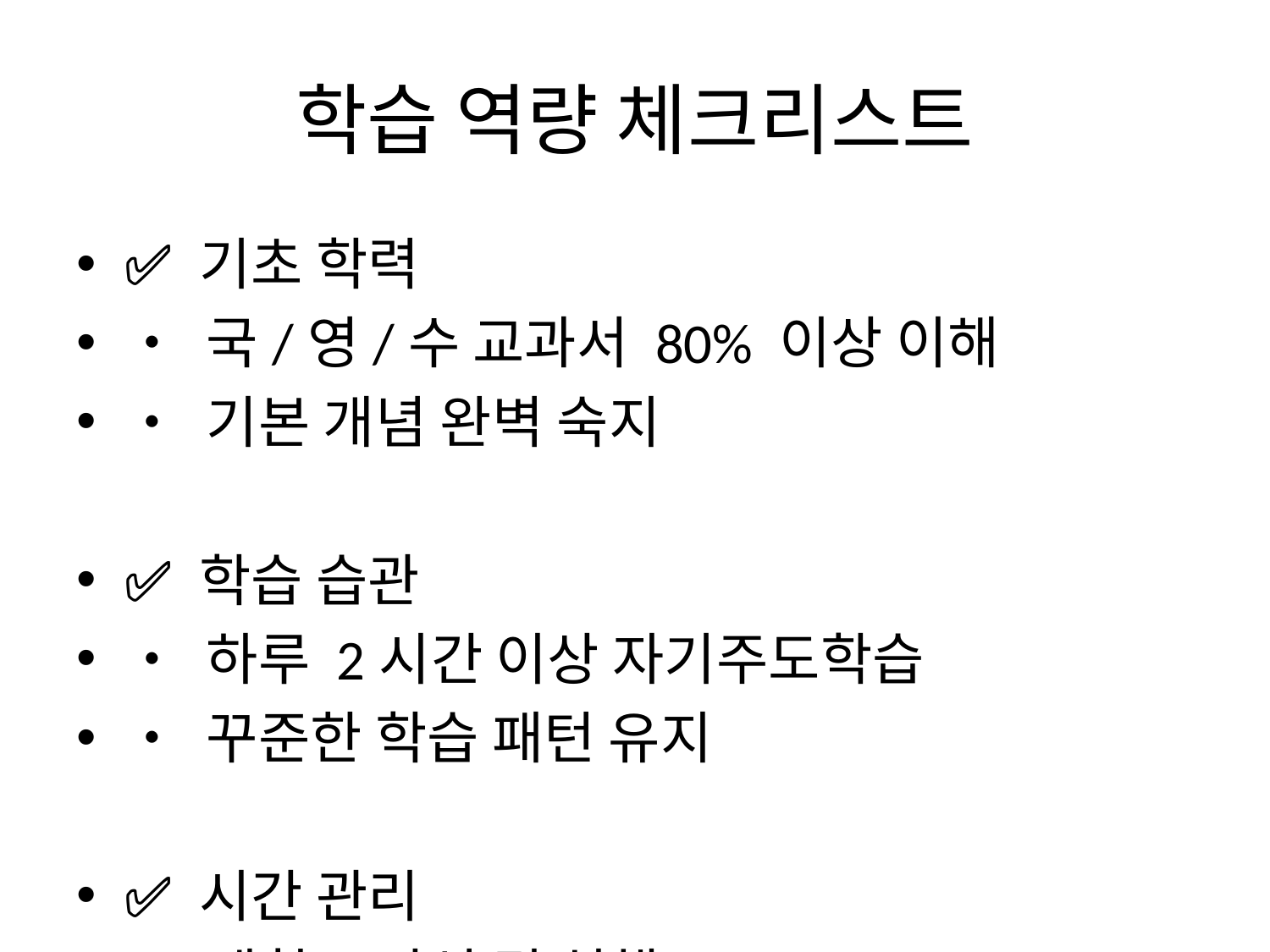

# 학습 역량 체크리스트
✅ 기초 학력
• 국/영/수 교과서 80% 이상 이해
• 기본 개념 완벽 숙지

✅ 학습 습관
• 하루 2시간 이상 자기주도학습
• 꾸준한 학습 패턴 유지

✅ 시간 관리
• 계획표 작성 및 실행
• 우선순위 설정 능력